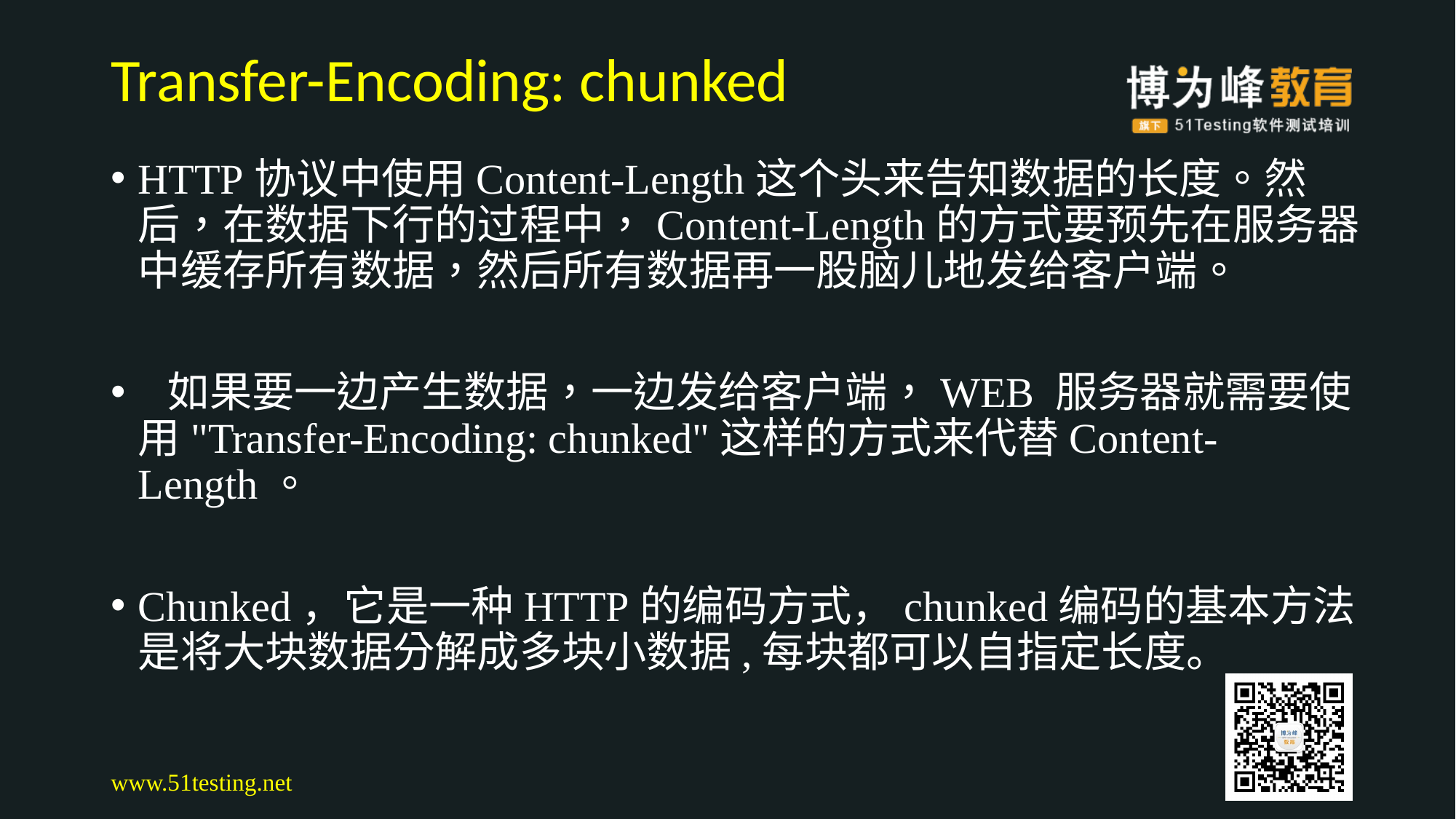

# Transfer-Encoding: chunked
HTTP协议中使用Content-Length这个头来告知数据的长度。然后，在数据下行的过程中，Content-Length的方式要预先在服务器中缓存所有数据，然后所有数据再一股脑儿地发给客户端。

  如果要一边产生数据，一边发给客户端，WEB 服务器就需要使用"Transfer-Encoding: chunked"这样的方式来代替Content-Length。

Chunked，它是一种HTTP的编码方式，chunked编码的基本方法是将大块数据分解成多块小数据,每块都可以自指定长度。
www.51testing.net